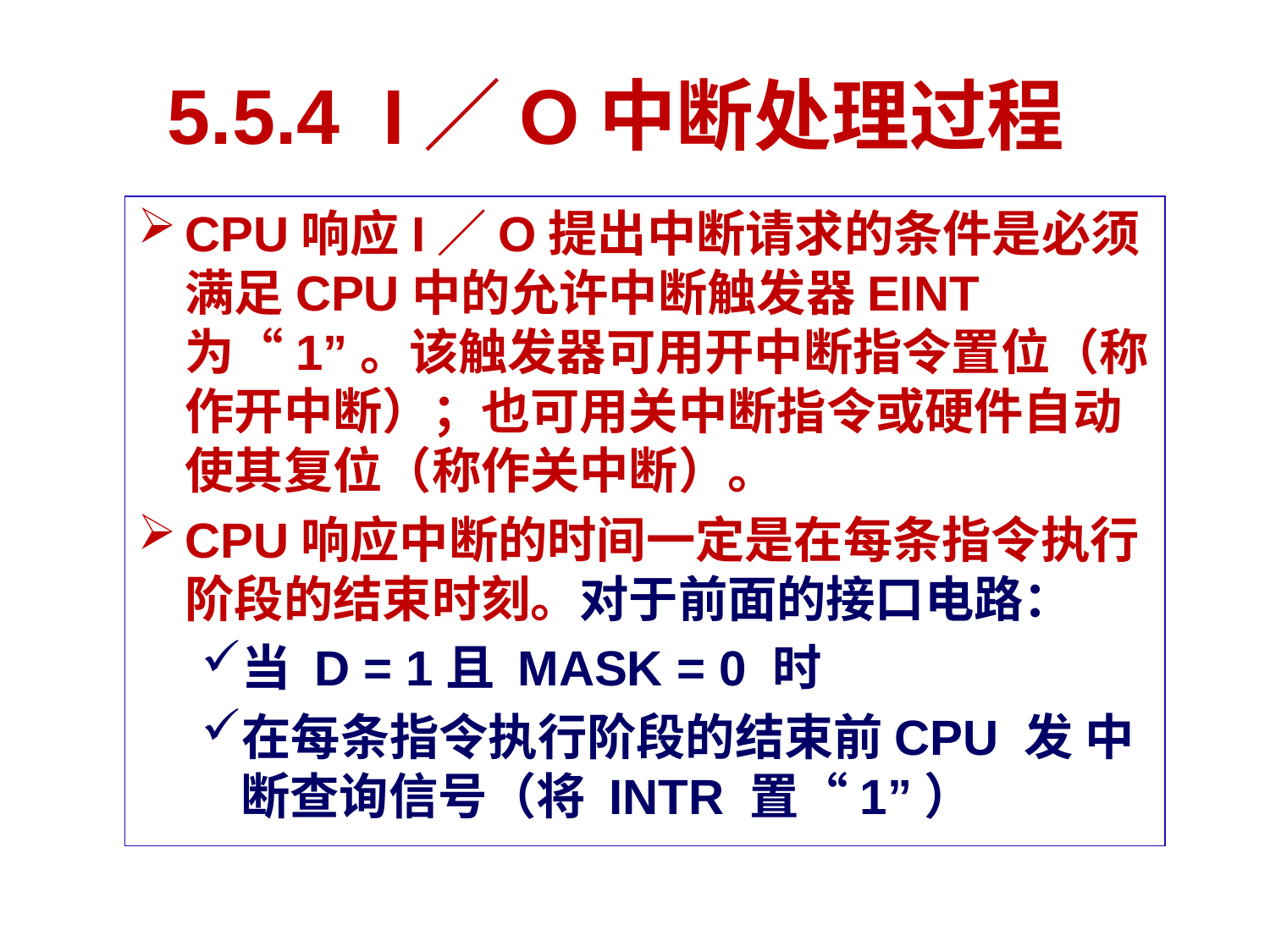

# 5.5.4  I／O中断处理过程
CPU响应I／O提出中断请求的条件是必须满足CPU中的允许中断触发器EINT为“1”。该触发器可用开中断指令置位（称作开中断）；也可用关中断指令或硬件自动使其复位（称作关中断）。
CPU响应中断的时间一定是在每条指令执行阶段的结束时刻。对于前面的接口电路：
当 D = 1且 MASK = 0 时
在每条指令执行阶段的结束前CPU 发 中断查询信号（将 INTR 置“1”）